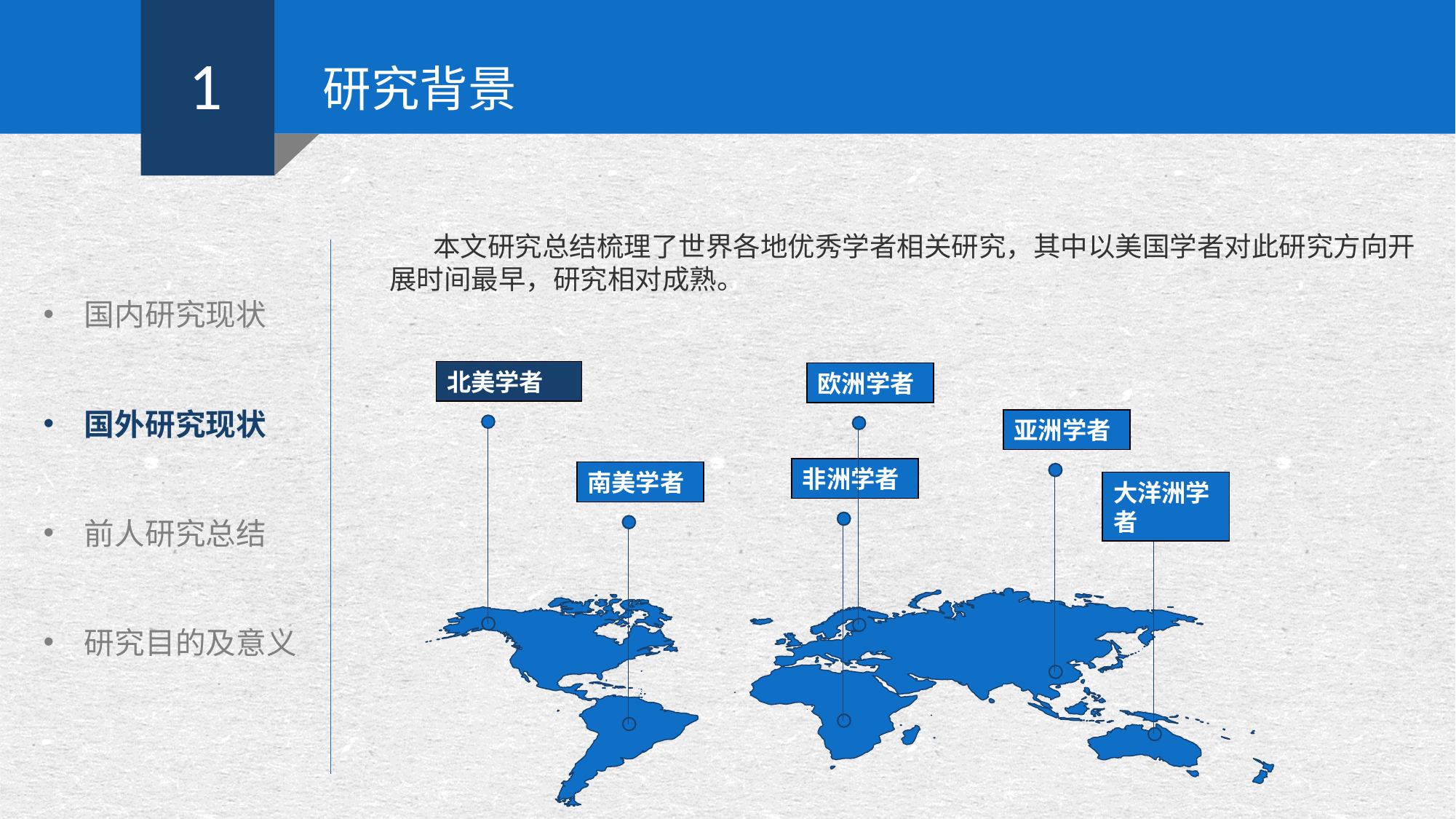

1
研究背景

国内研究现状
国外研究现状
前人研究总结
研究目的及意义
      本文研究总结梳理了世界各地优秀学者相关研究，其中以美国学者对此研究方向开展时间最早，研究相对成熟。
北美学者

欧洲学者

亚洲学者

非洲学者

南美学者

大洋洲学者